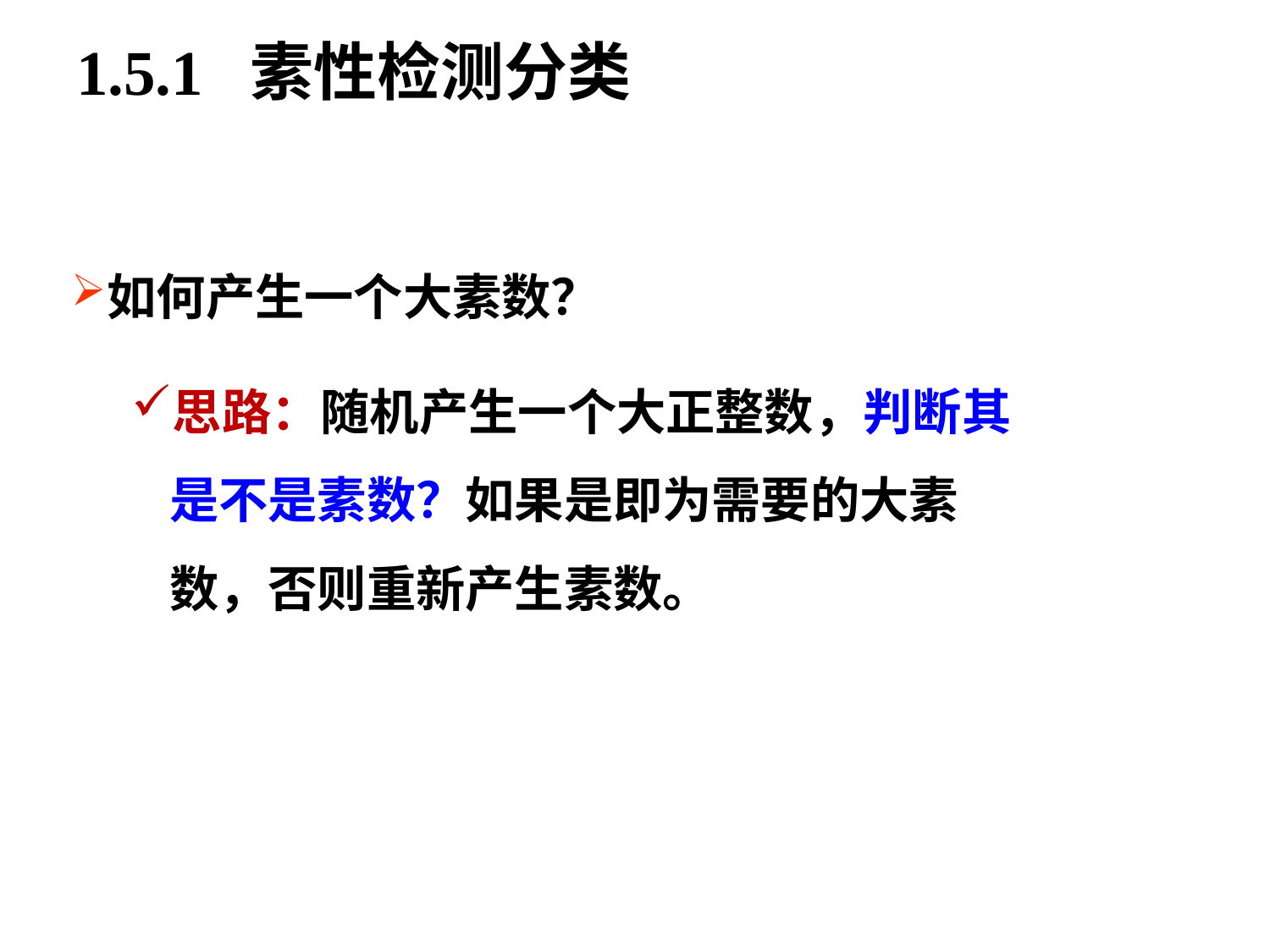

5.1.1 素性测试-基本概念
# 1.5.1  素性检测分类
如何产生一个大素数？
思路：随机产生一个大正整数，判断其是不是素数？如果是即为需要的大素数，否则重新产生素数。